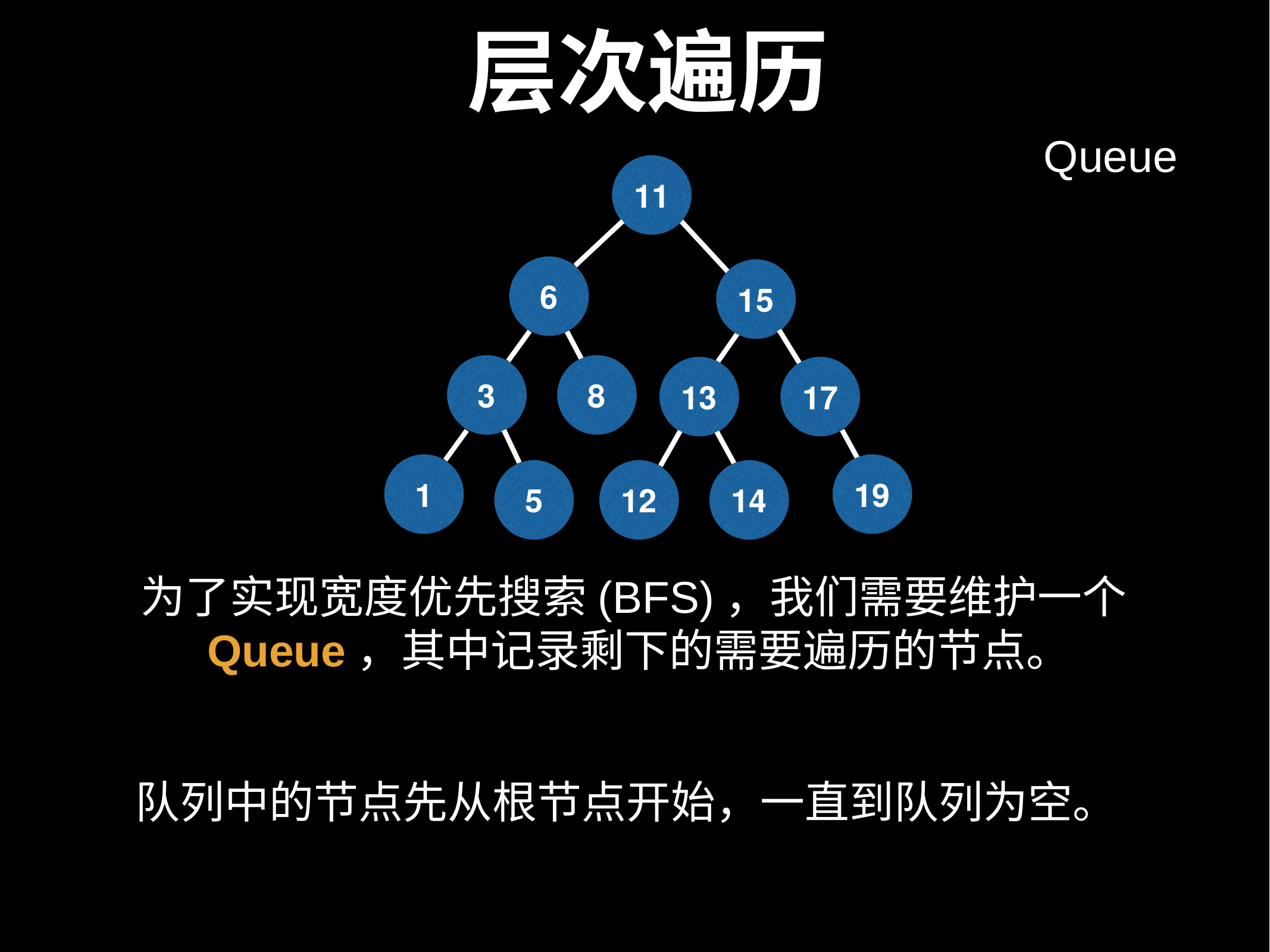

# 层次遍历
Queue
11

6
15

3
8
13
17

1
19
5
12
14
为了实现宽度优先搜索(BFS)，我们需要维护一个Queue，其中记录剩下的需要遍历的节点。
队列中的节点先从根节点开始，一直到队列为空。